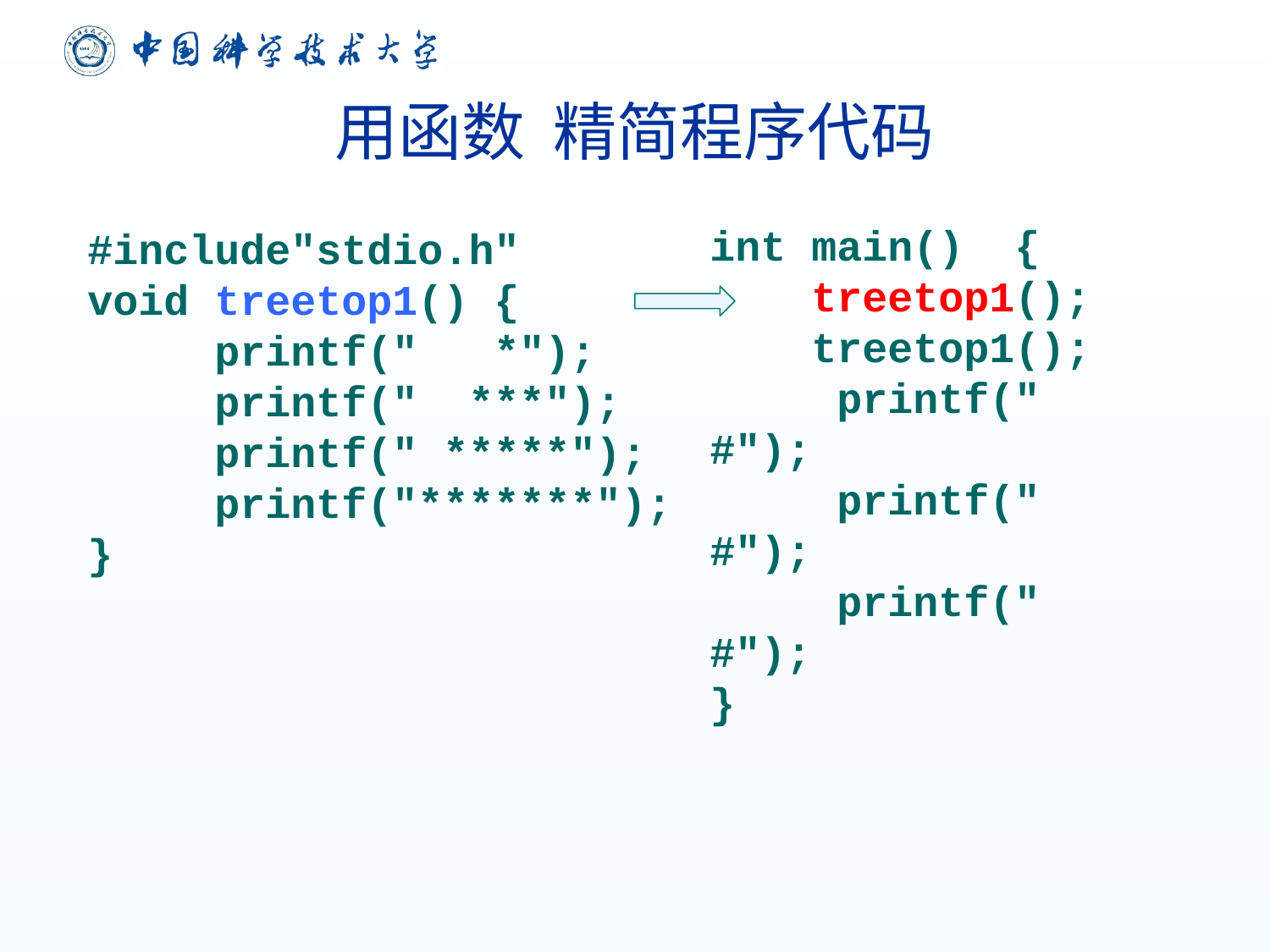

# 用函数  精简程序代码
int main()  {
    treetop1();
    treetop1();
	printf("  #");
	printf("  #");
	printf("  #");
}
#include"stdio.h"
void treetop1() {
	printf("   *");
	printf("  ***");
	printf(" *****");
	printf("*******");
}